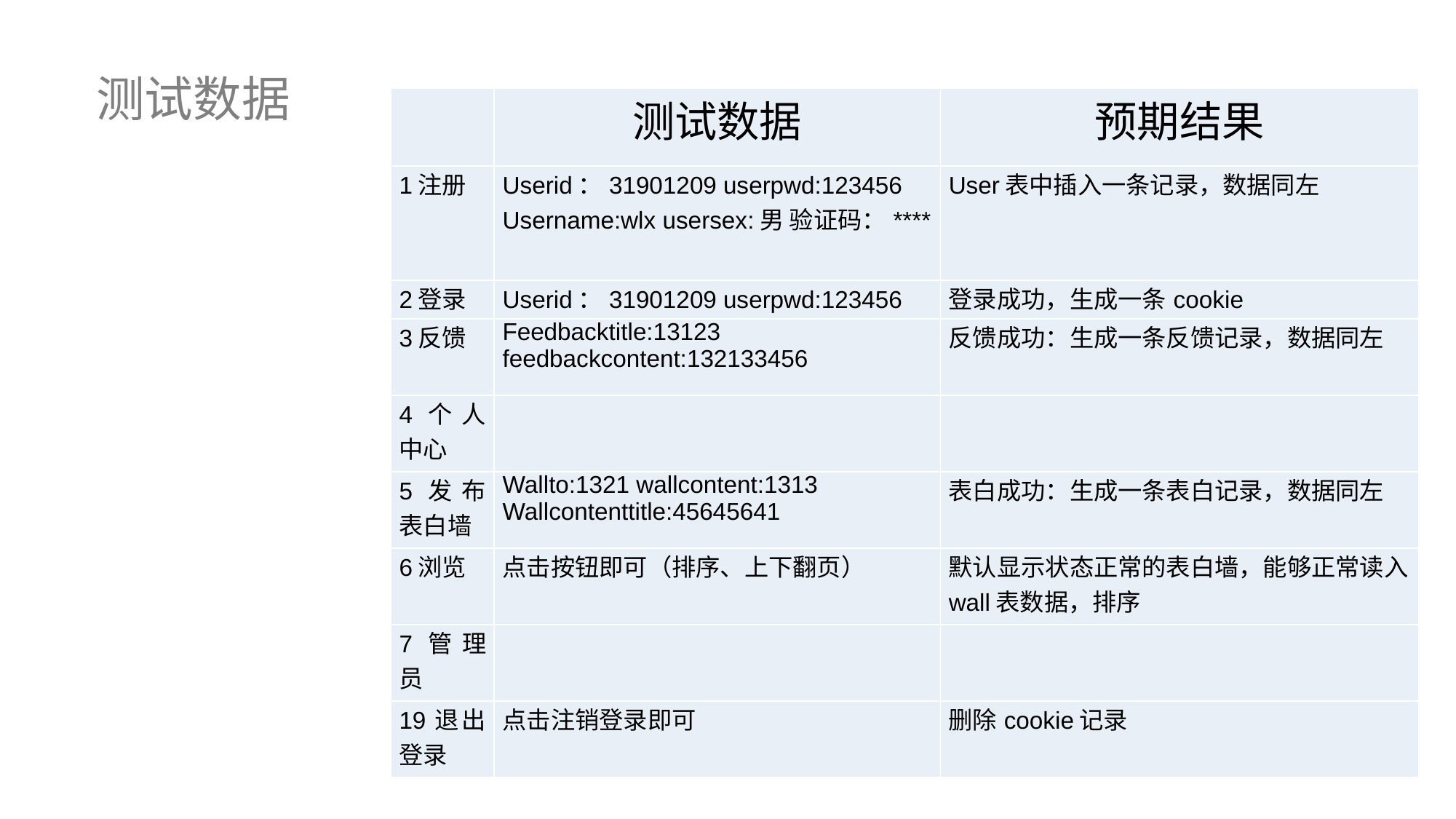

测试数据
|  | 测试数据 | 预期结果 |
| --- | --- | --- |
| 1注册 | Userid：31901209 userpwd:123456 Username:wlx usersex:男 验证码：\*\*\*\* | User表中插入一条记录，数据同左 |
| 2登录 | Userid：31901209 userpwd:123456 | 登录成功，生成一条cookie |
| 3反馈 | Feedbacktitle:13123 feedbackcontent:132133456 | 反馈成功：生成一条反馈记录，数据同左 |
| 4个人中心 |  |  |
| 5发布表白墙 | Wallto:1321 wallcontent:1313 Wallcontenttitle:45645641 | 表白成功：生成一条表白记录，数据同左 |
| 6浏览 | 点击按钮即可（排序、上下翻页） | 默认显示状态正常的表白墙，能够正常读入wall表数据，排序 |
| 7管理员 |  |  |
| 19退出登录 | 点击注销登录即可 | 删除cookie记录 |